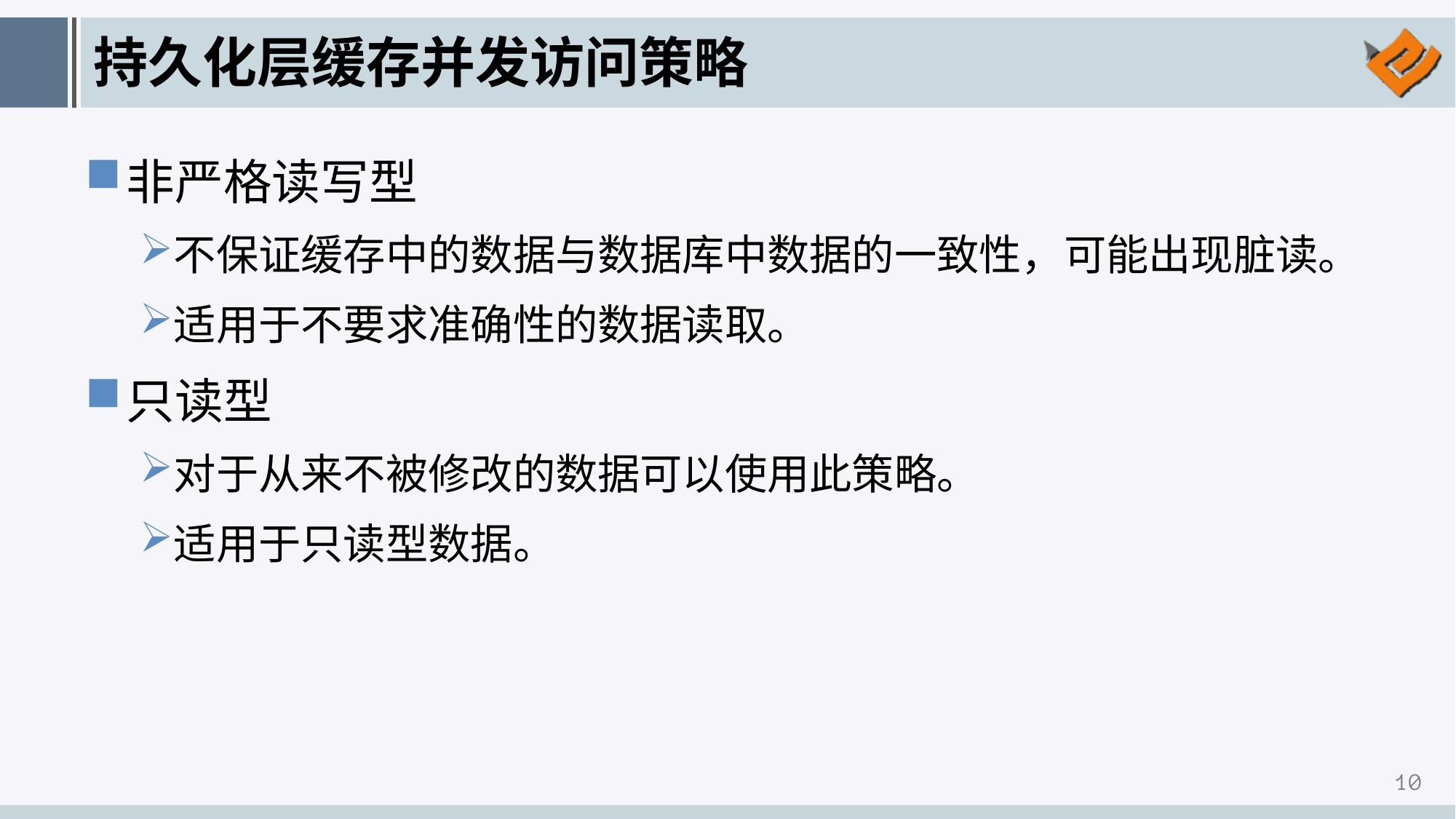

# 持久化层缓存并发访问策略
非严格读写型
不保证缓存中的数据与数据库中数据的一致性，可能出现脏读。
适用于不要求准确性的数据读取。
只读型
对于从来不被修改的数据可以使用此策略。
适用于只读型数据。